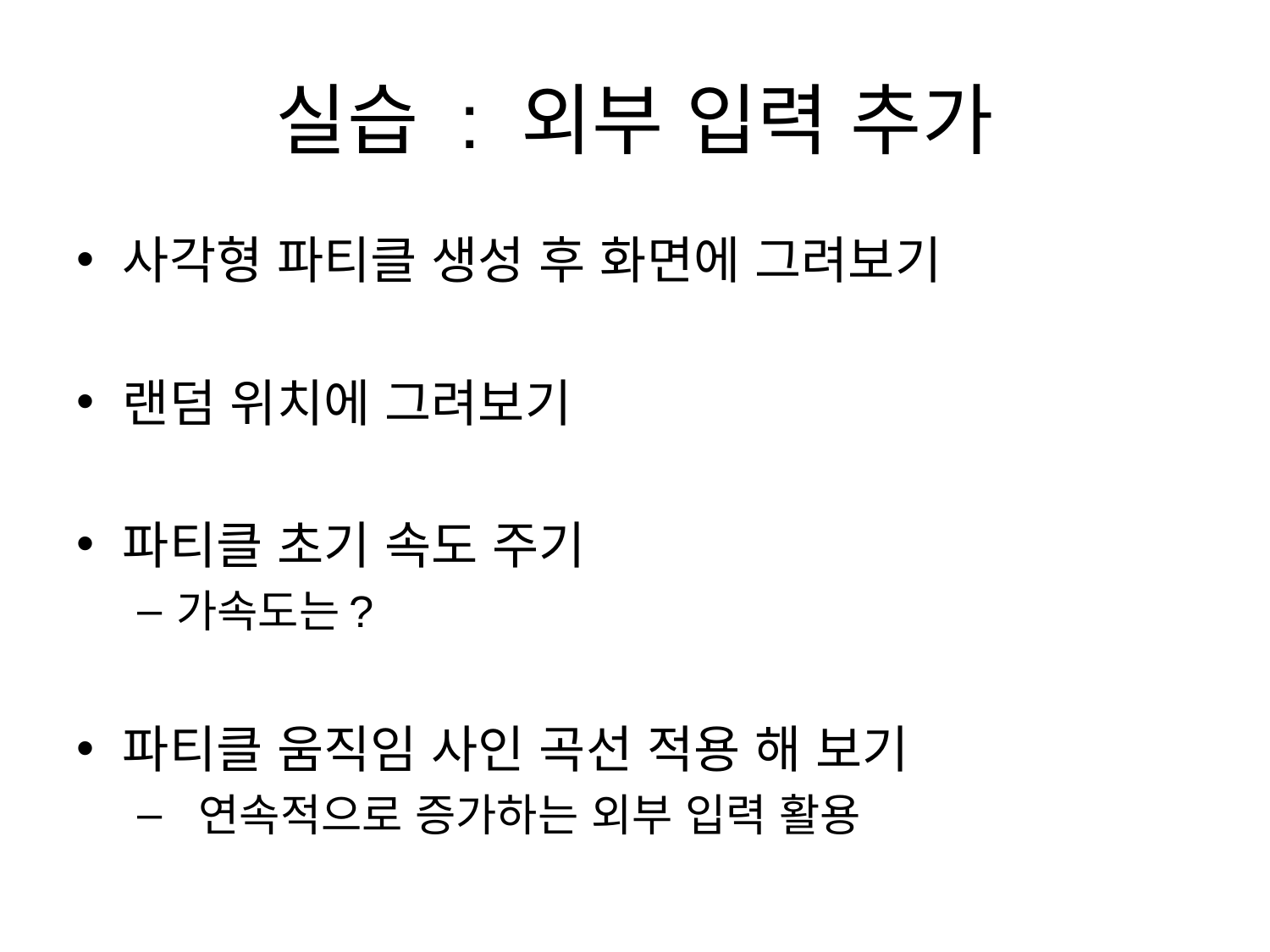

# 실습 : 외부 입력 추가
사각형 파티클 생성 후 화면에 그려보기

랜덤 위치에 그려보기

파티클 초기 속도 주기
가속도는?

파티클 움직임 사인 곡선 적용 해 보기
 연속적으로 증가하는 외부 입력 활용